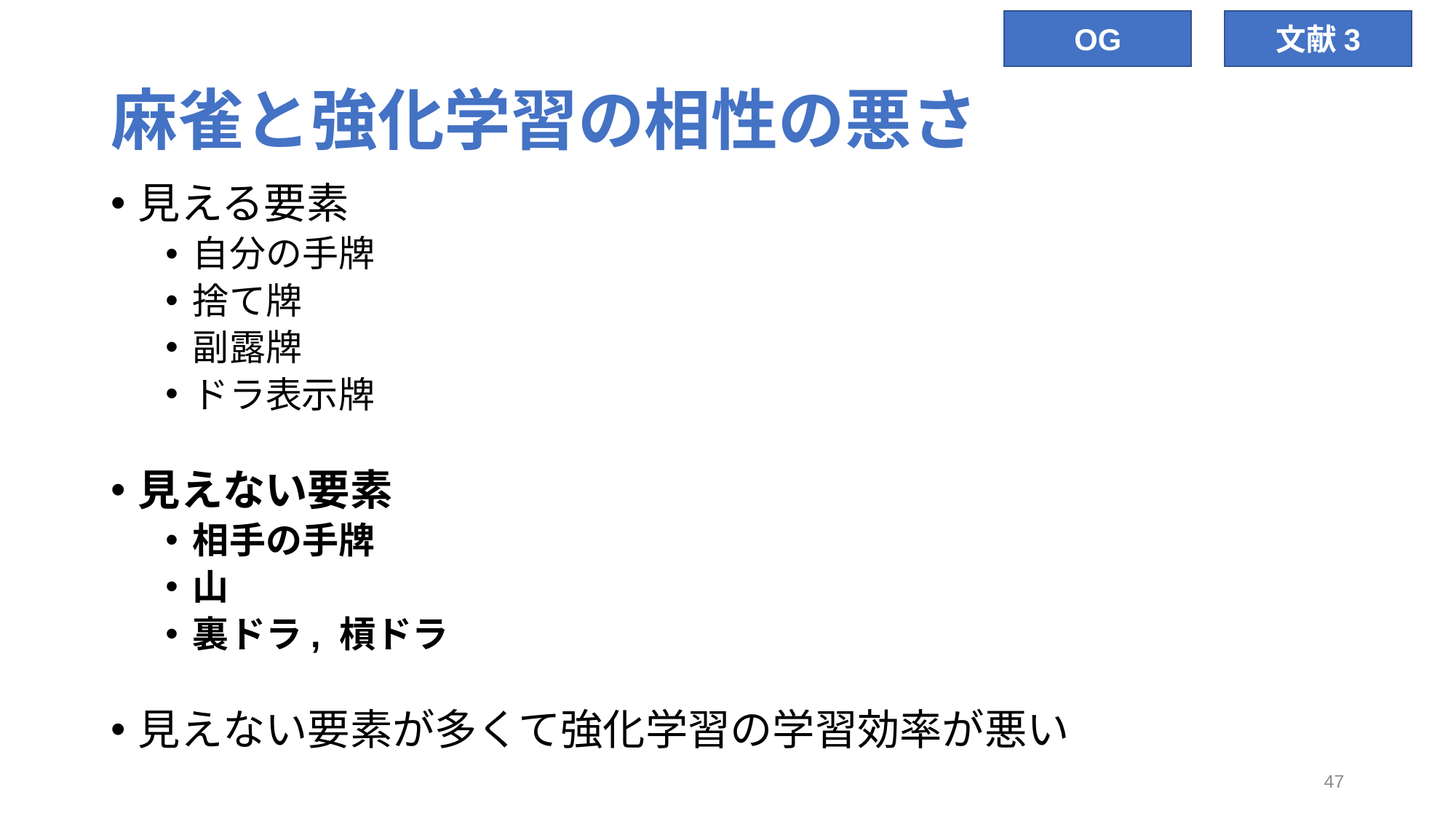

OG
文献3
# 麻雀と強化学習の相性の悪さ
見える要素
自分の手牌
捨て牌
副露牌
ドラ表示牌

見えない要素
相手の手牌
山
裏ドラ, 槓ドラ

見えない要素が多くて強化学習の学習効率が悪い
47